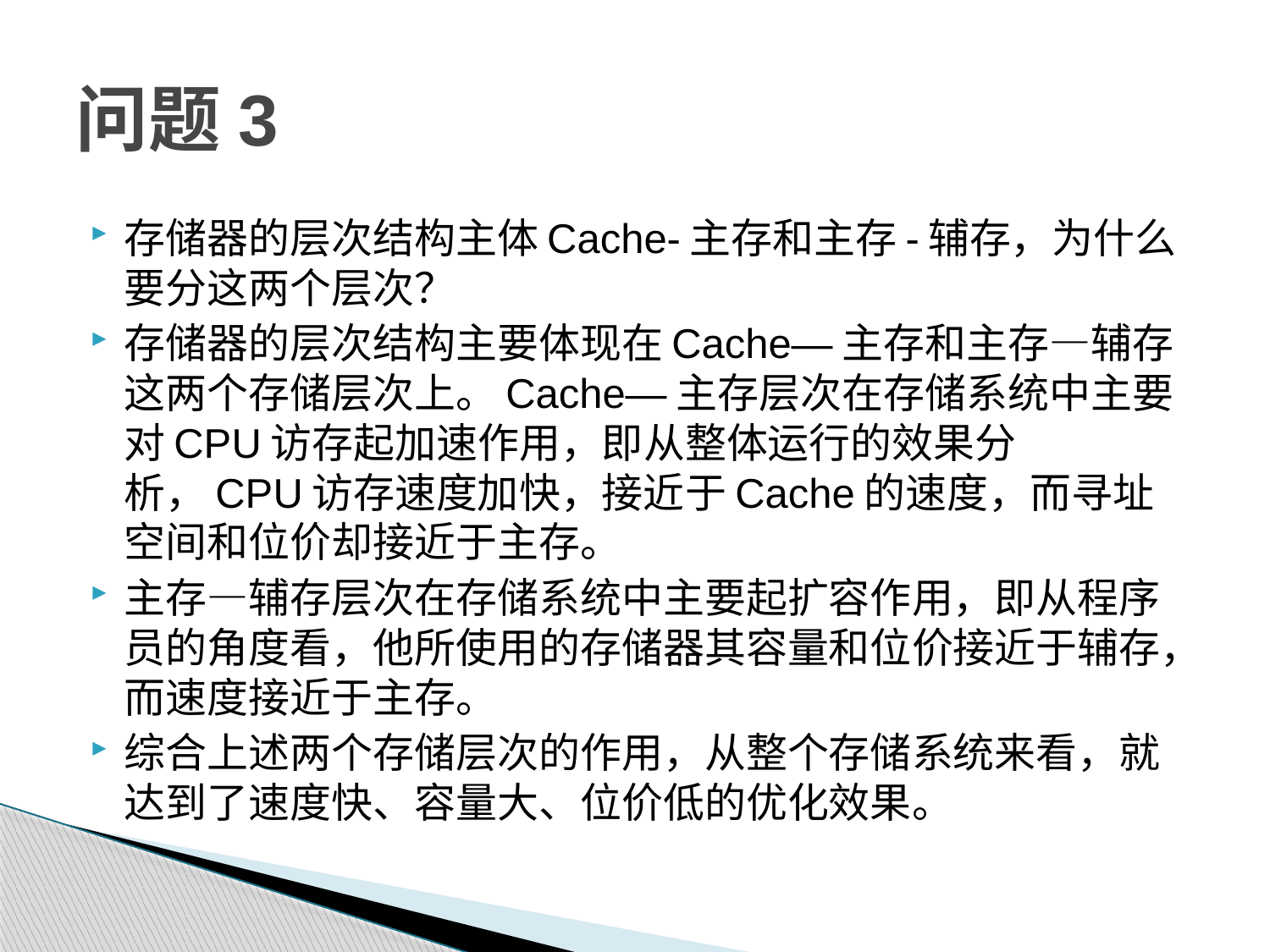

# 问题3
存储器的层次结构主体Cache-主存和主存-辅存，为什么要分这两个层次？
存储器的层次结构主要体现在Cache—主存和主存—辅存这两个存储层次上。Cache—主存层次在存储系统中主要对CPU访存起加速作用，即从整体运行的效果分析，CPU访存速度加快，接近于Cache的速度，而寻址空间和位价却接近于主存。
主存—辅存层次在存储系统中主要起扩容作用，即从程序员的角度看，他所使用的存储器其容量和位价接近于辅存，而速度接近于主存。
综合上述两个存储层次的作用，从整个存储系统来看，就达到了速度快、容量大、位价低的优化效果。